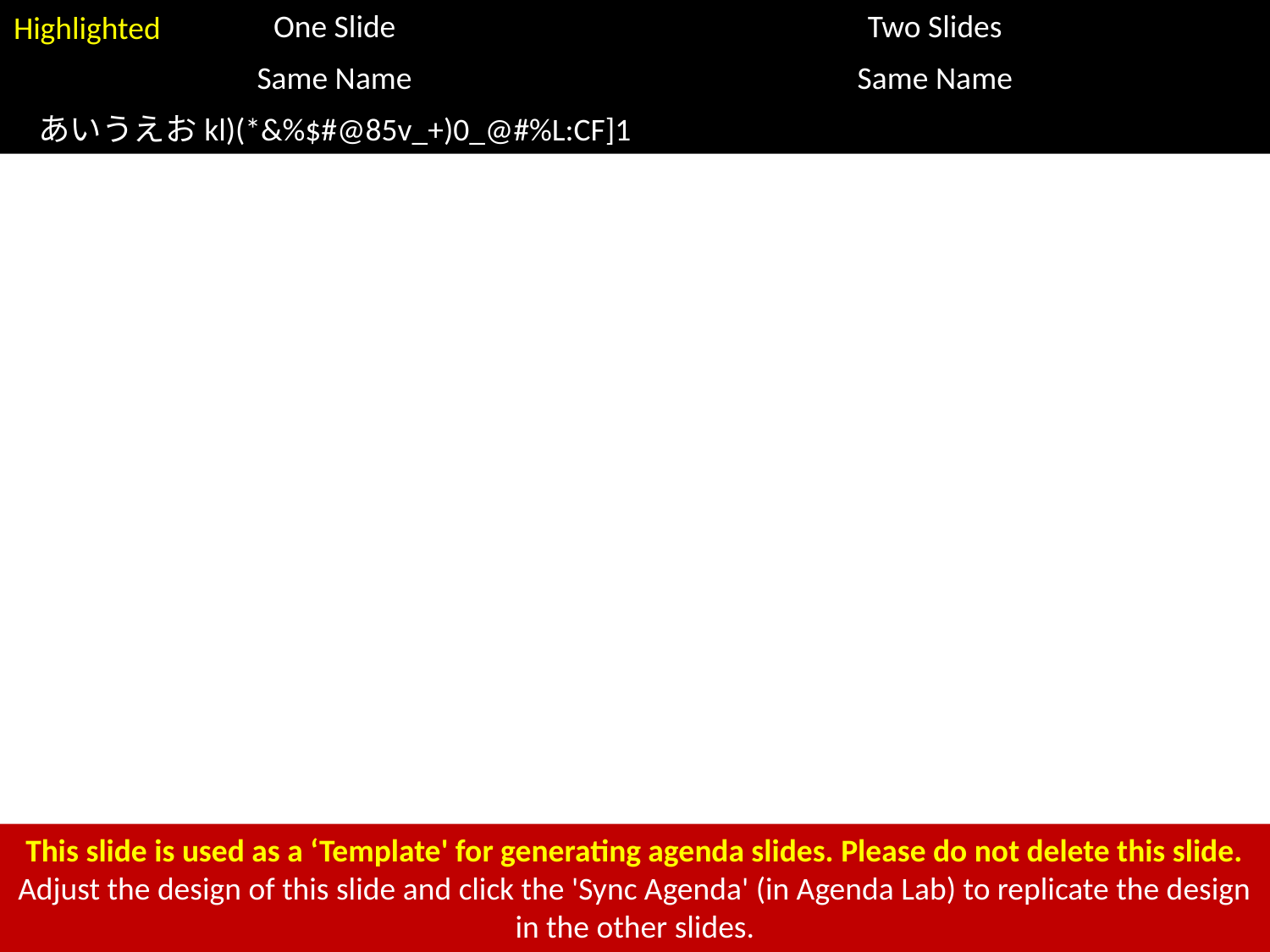

One Slide
Two Slides
Highlighted
Same Name
Same Name
あいうえおkl)(*&%$#@85v_+)0_@#%L:CF]1
This slide is used as a ‘Template' for generating agenda slides. Please do not delete this slide.
Adjust the design of this slide and click the 'Sync Agenda' (in Agenda Lab) to replicate the design in the other slides.